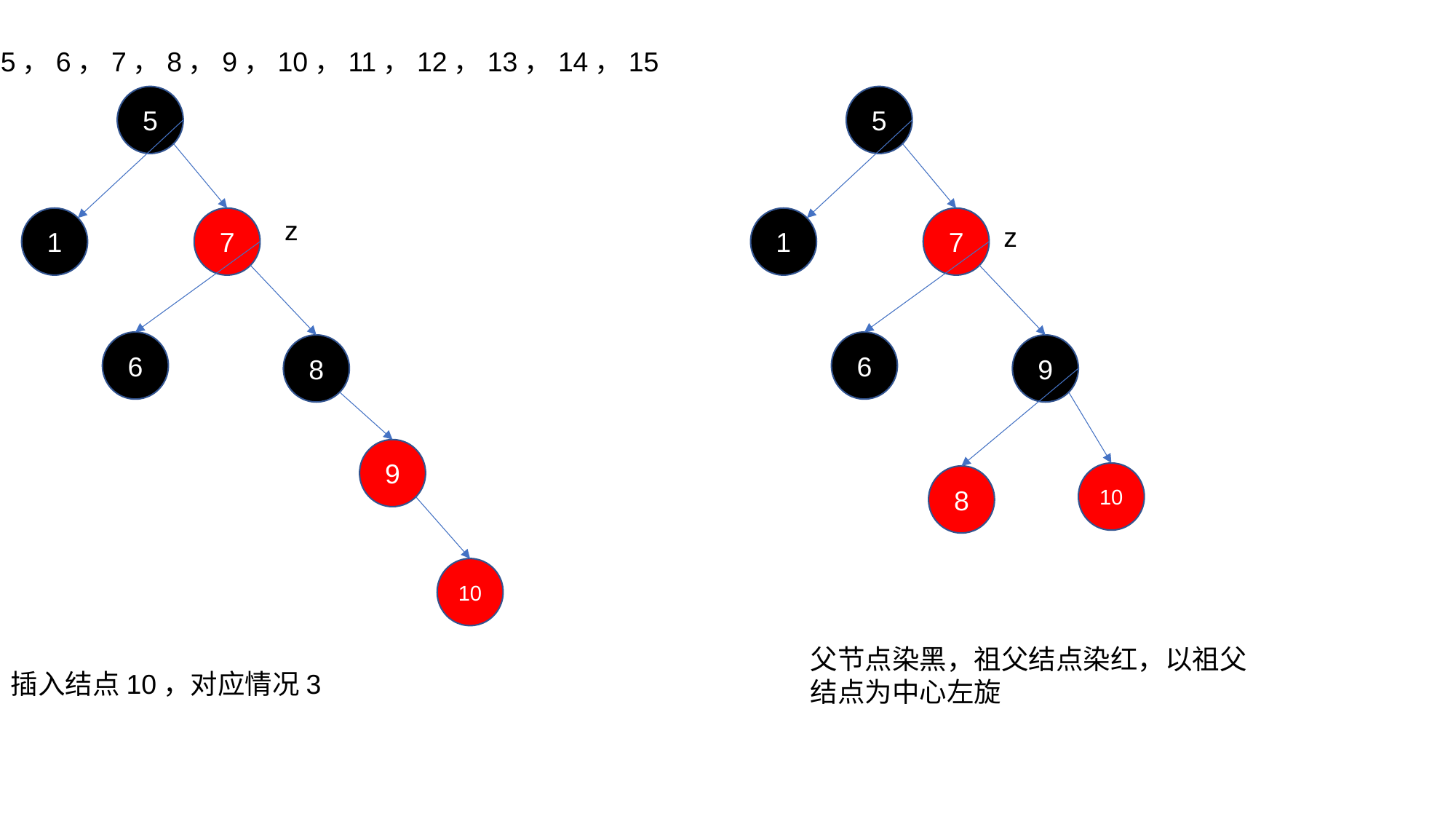

{1，5，6，7，8，9，10，11，12，13，14，15
5
5
1
z
1
7
7
z
6
6
8
9
9
10
8
10
父节点染黑，祖父结点染红，以祖父结点为中心左旋
插入结点10，对应情况3